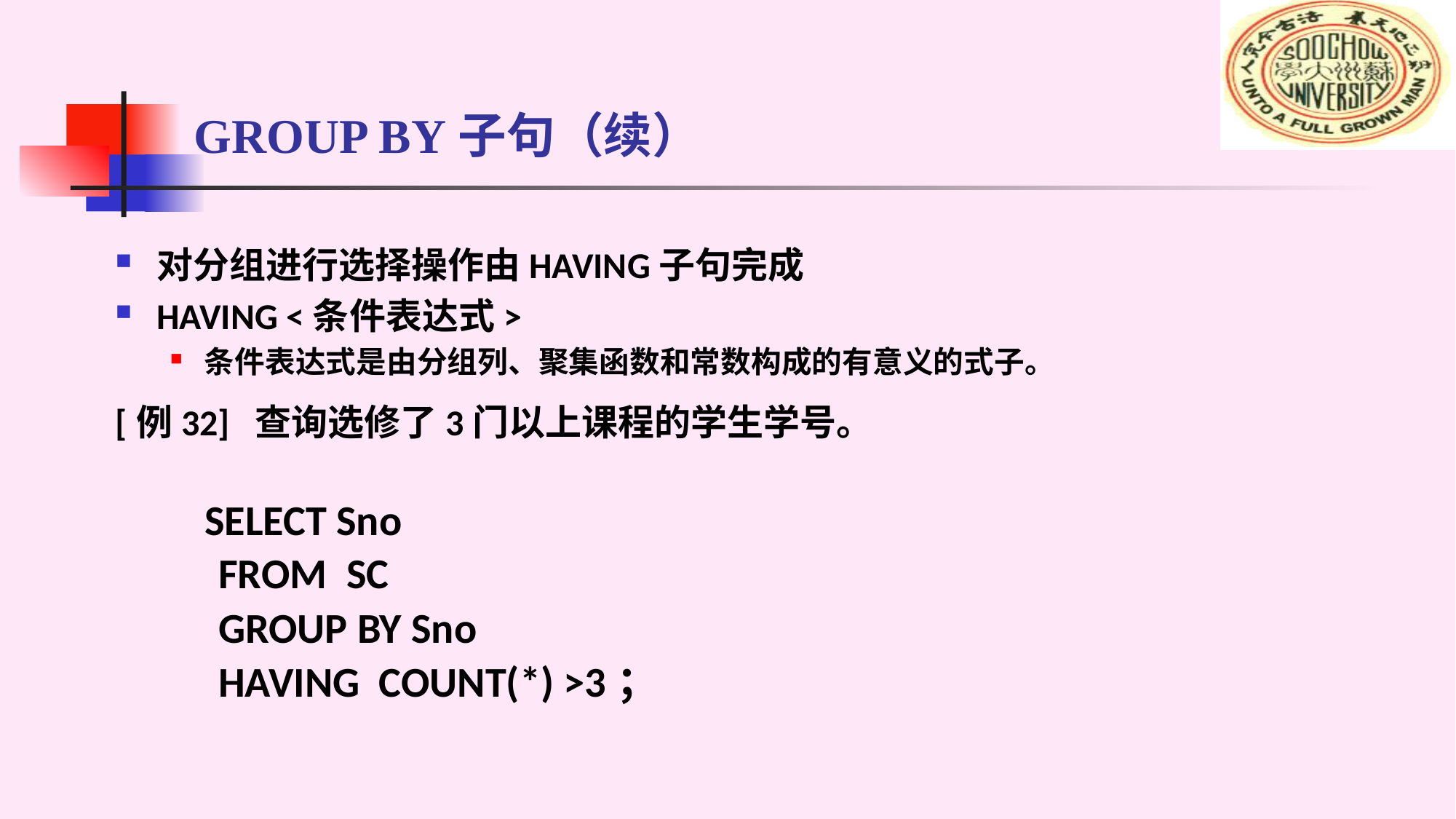

# GROUP BY子句（续）
对分组进行选择操作由HAVING子句完成
HAVING <条件表达式>
条件表达式是由分组列、聚集函数和常数构成的有意义的式子。
[例32]  查询选修了3门以上课程的学生学号。
     SELECT Sno
     FROM  SC
     GROUP BY Sno
     HAVING  COUNT(*) >3；